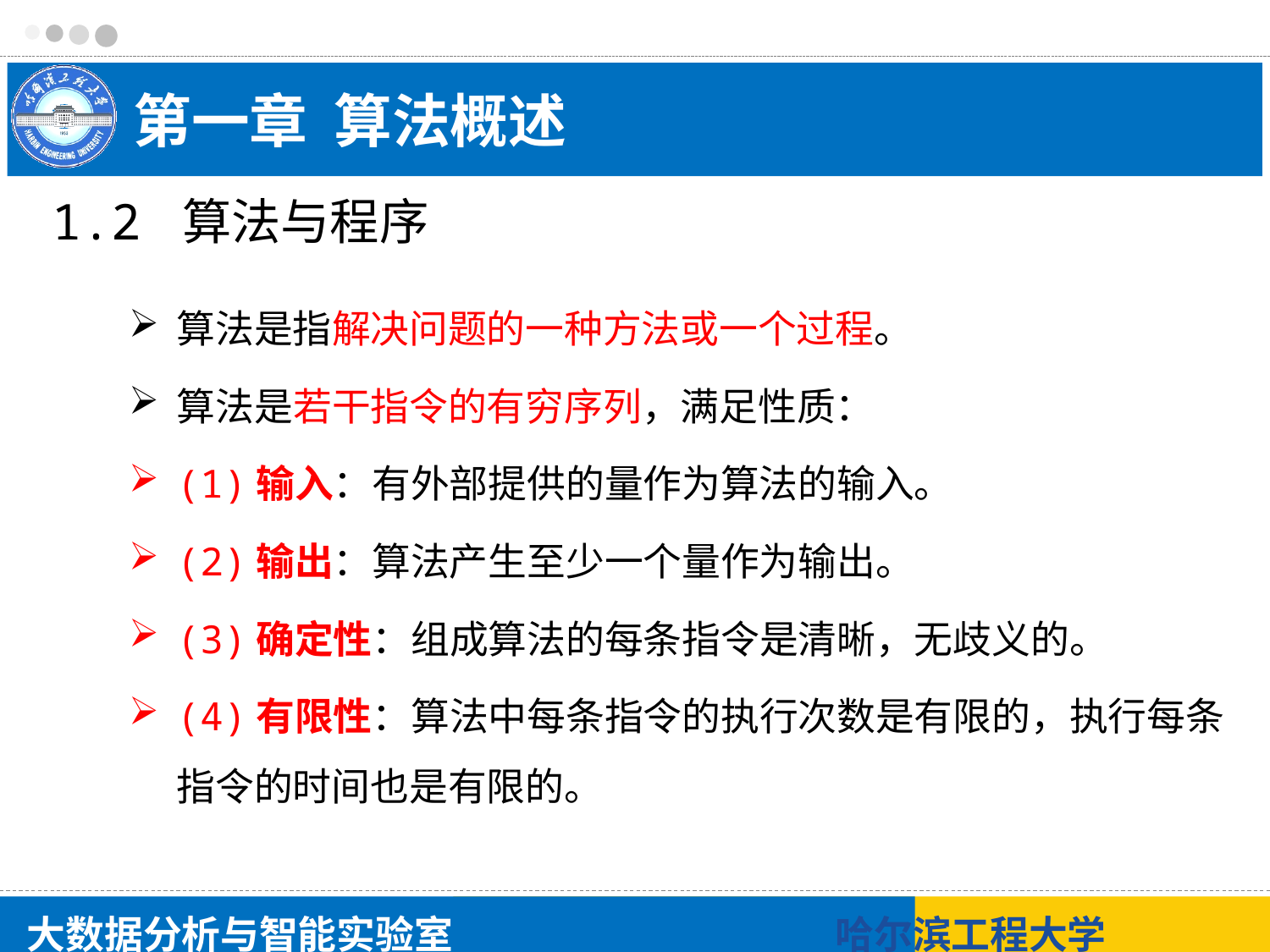

# 第一章  算法概述
1.2 算法与程序
算法是指解决问题的一种方法或一个过程。
算法是若干指令的有穷序列，满足性质：
(1)输入：有外部提供的量作为算法的输入。
(2)输出：算法产生至少一个量作为输出。
(3)确定性：组成算法的每条指令是清晰，无歧义的。
(4)有限性：算法中每条指令的执行次数是有限的，执行每条指令的时间也是有限的。